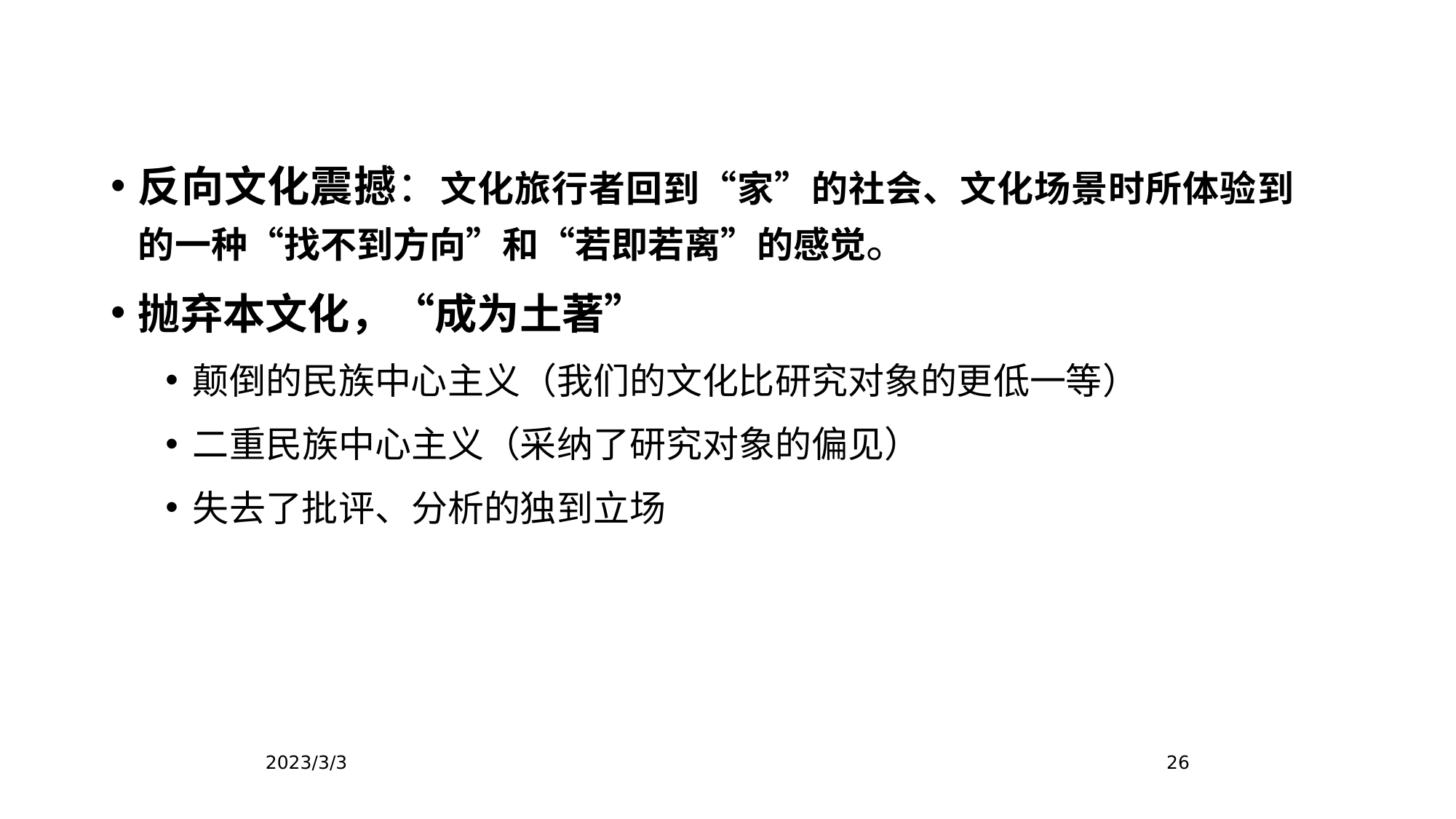

反向文化震撼：文化旅行者回到“家”的社会、文化场景时所体验到的一种“找不到方向”和“若即若离”的感觉。
抛弃本文化，“成为土著”
颠倒的民族中心主义（我们的文化比研究对象的更低一等）
二重民族中心主义（采纳了研究对象的偏见）
失去了批评、分析的独到立场
2023/3/3
26